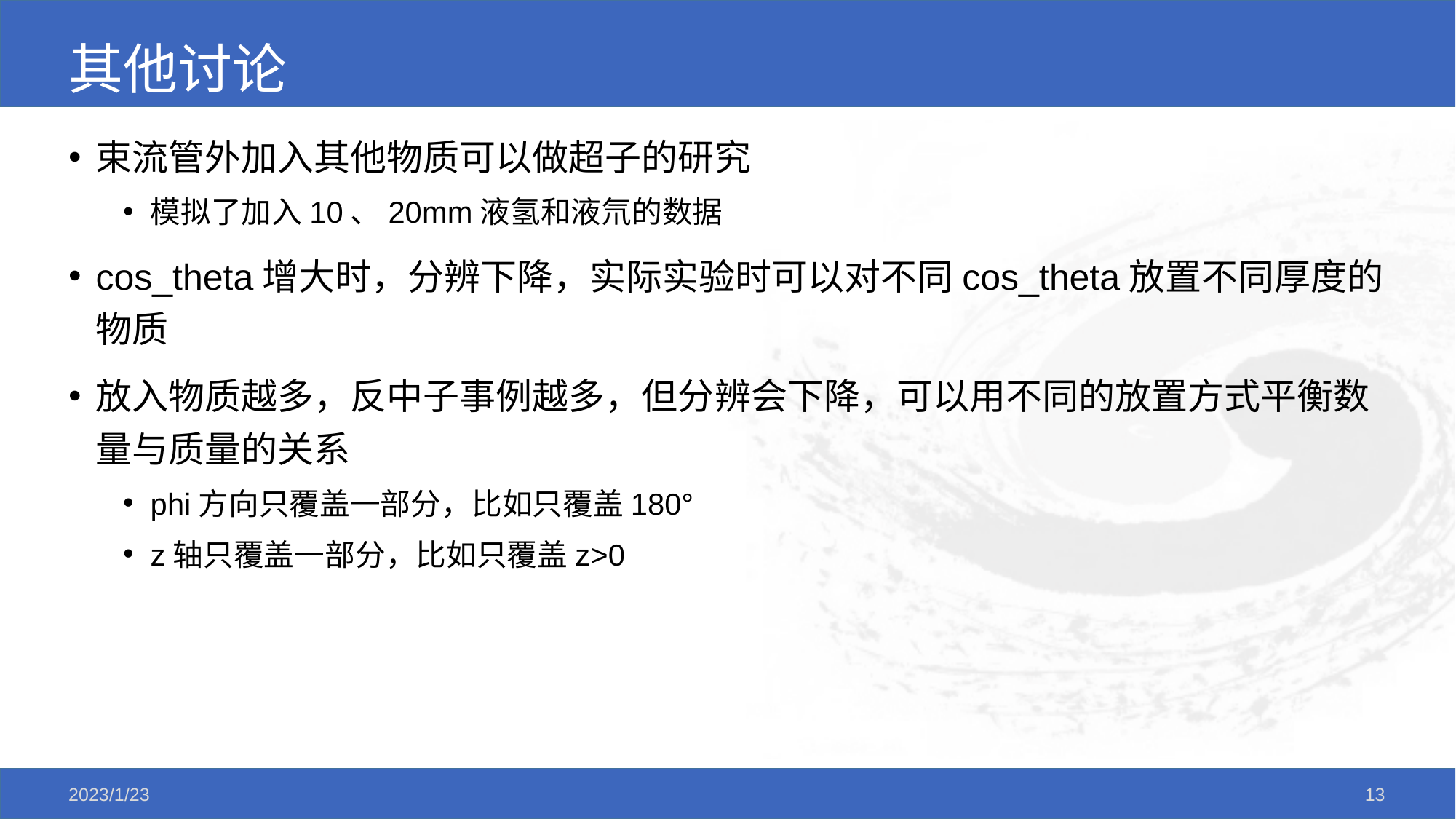

# 其他讨论
束流管外加入其他物质可以做超子的研究
模拟了加入10、20mm液氢和液氘的数据
cos_theta增大时，分辨下降，实际实验时可以对不同cos_theta放置不同厚度的物质
放入物质越多，反中子事例越多，但分辨会下降，可以用不同的放置方式平衡数量与质量的关系
phi方向只覆盖一部分，比如只覆盖180°
z轴只覆盖一部分，比如只覆盖z>0
2023/1/23
13